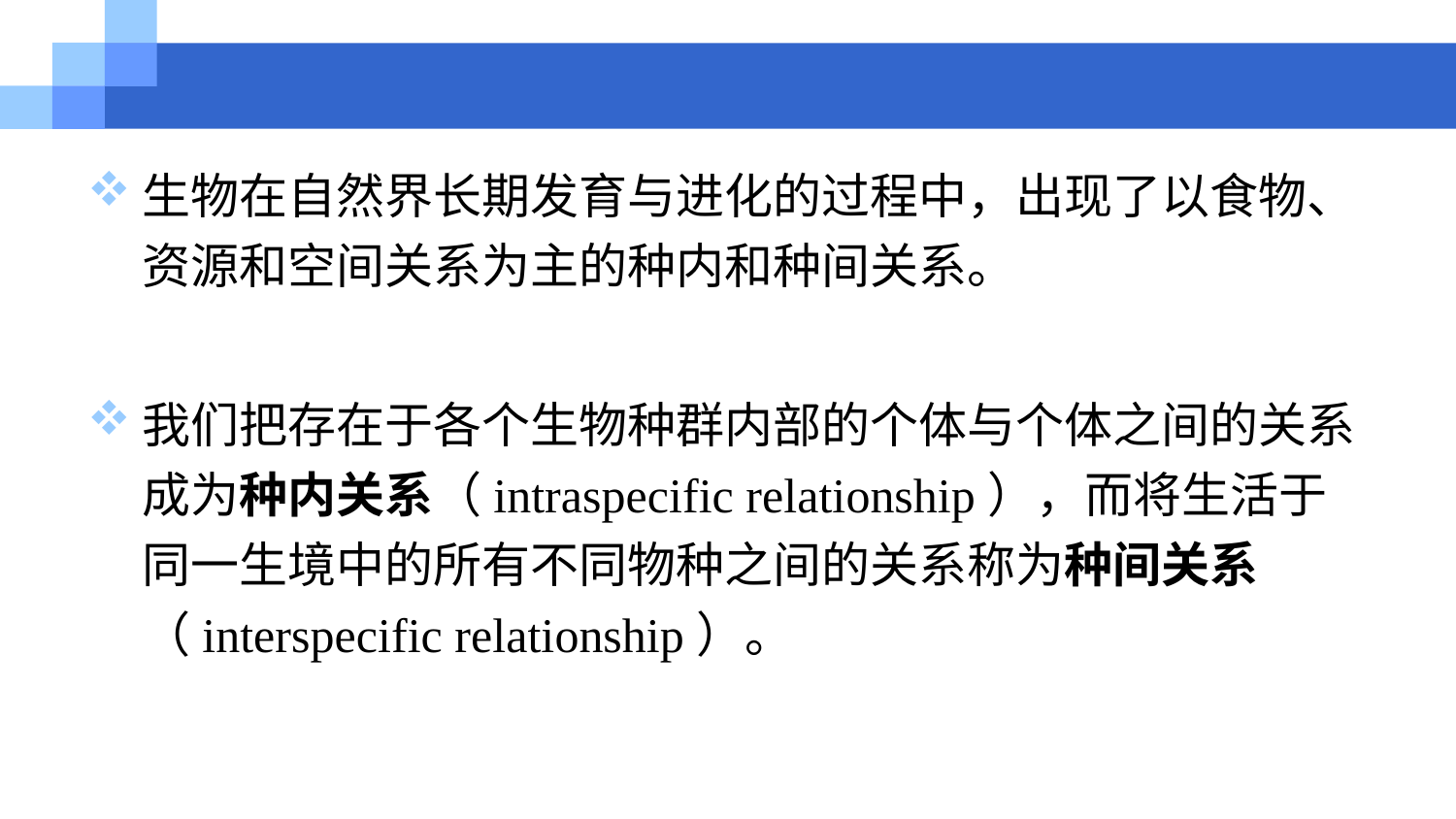

#
生物在自然界长期发育与进化的过程中，出现了以食物、资源和空间关系为主的种内和种间关系。

我们把存在于各个生物种群内部的个体与个体之间的关系成为种内关系（intraspecific relationship），而将生活于同一生境中的所有不同物种之间的关系称为种间关系（interspecific relationship）。